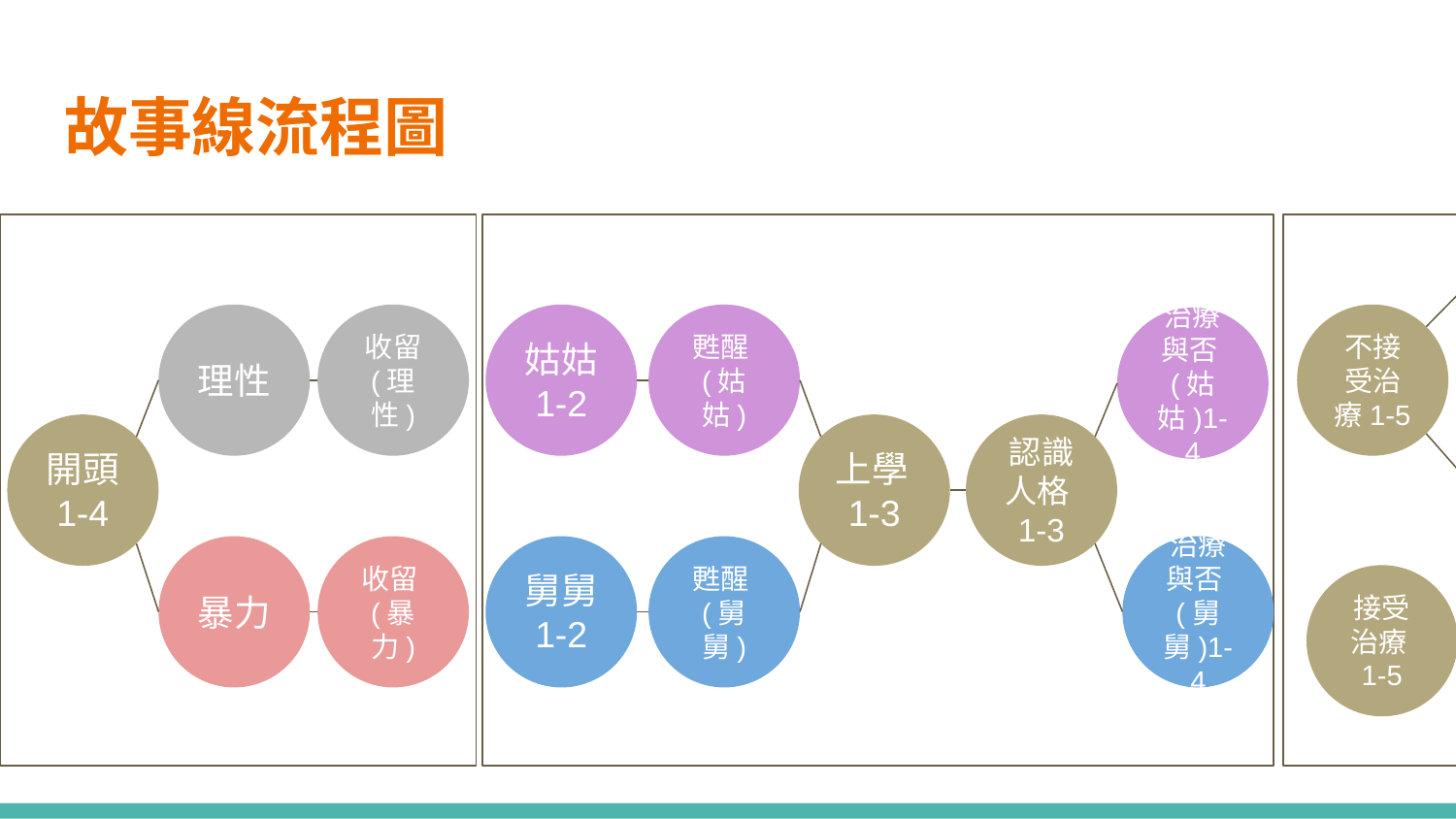

# 故事線流程圖
結局1

收留
(理性)
理性
開頭
1-4
收留(暴力)
暴力
不接受治療1-5
姑姑
1-2
甦醒(姑姑)
治療與否(姑姑)1-4
上學1-3
認識人格1-3
舅舅
1-2
甦醒(舅舅)
治療與否(舅舅)1-4
接受治療6-11
發覺
接受治療1-5
發覺